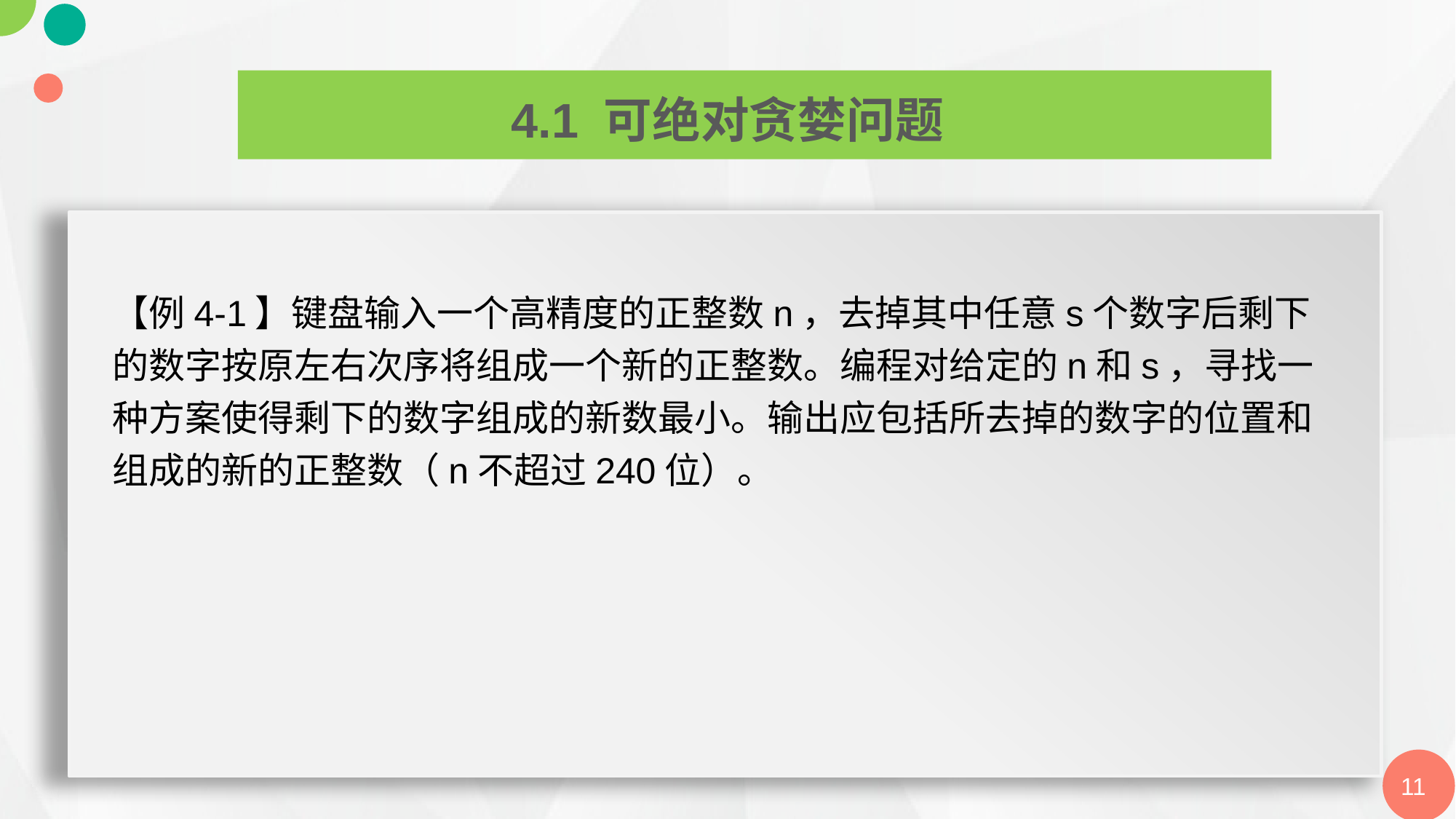

【例4-1】键盘输入一个高精度的正整数n，去掉其中任意s个数字后剩下的数字按原左右次序将组成一个新的正整数。编程对给定的n和s，寻找一种方案使得剩下的数字组成的新数最小。输出应包括所去掉的数字的位置和组成的新的正整数（n不超过240位）。
4.1 可绝对贪婪问题